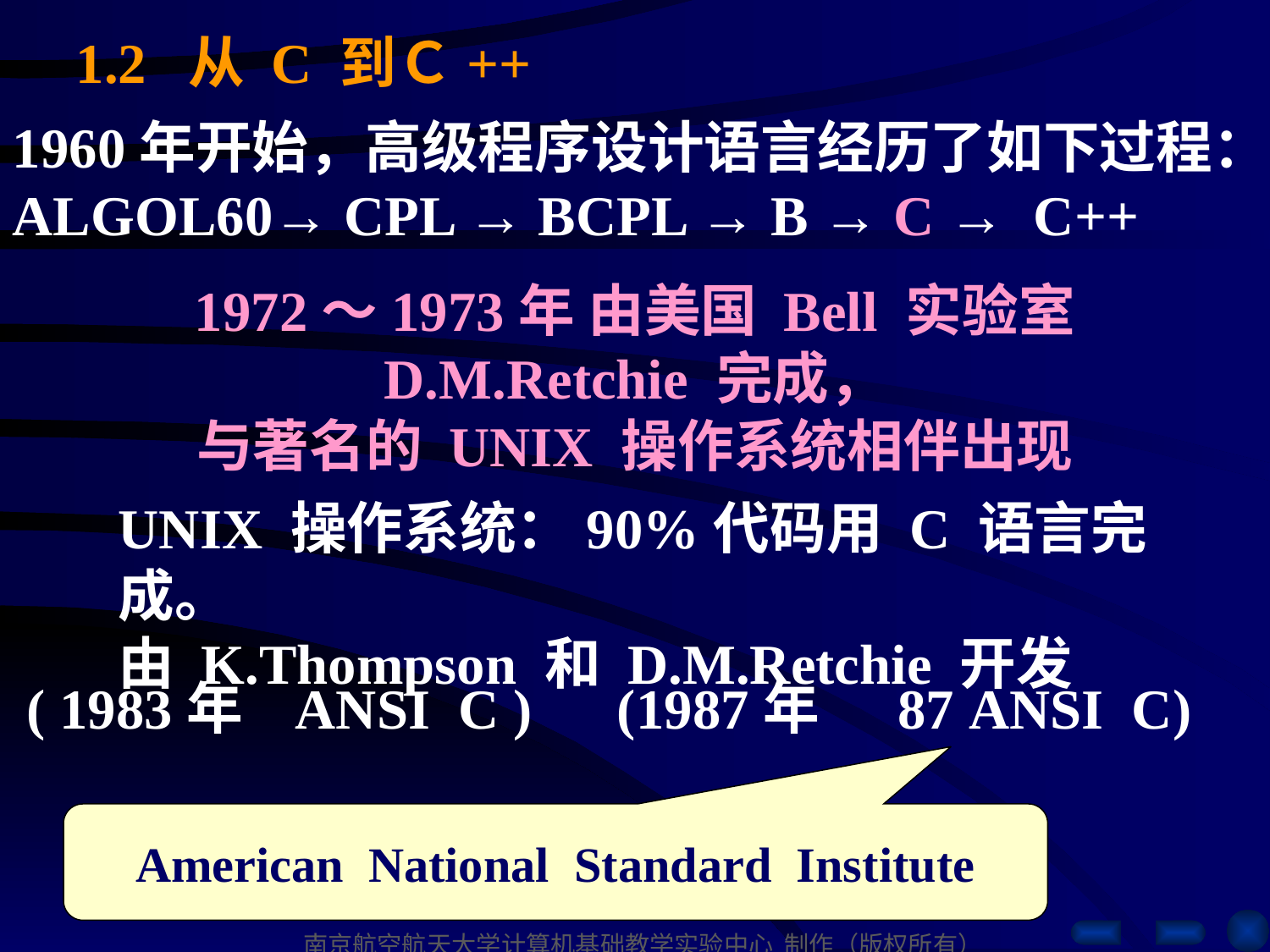

1.2  从 C 到Ｃ++
1960年开始，高级程序设计语言经历了如下过程：
ALGOL60→ CPL → BCPL → B → C →  C++
1972～1973年 由美国 Bell 实验室
D.M.Retchie 完成，
与著名的 UNIX 操作系统相伴出现
UNIX 操作系统：90%代码用 C 语言完成。
由 K.Thompson 和 D.M.Retchie 开发
 ( 1983年   ANSI  C )      (1987年     87 ANSI  C)
American  National  Standard  Institute